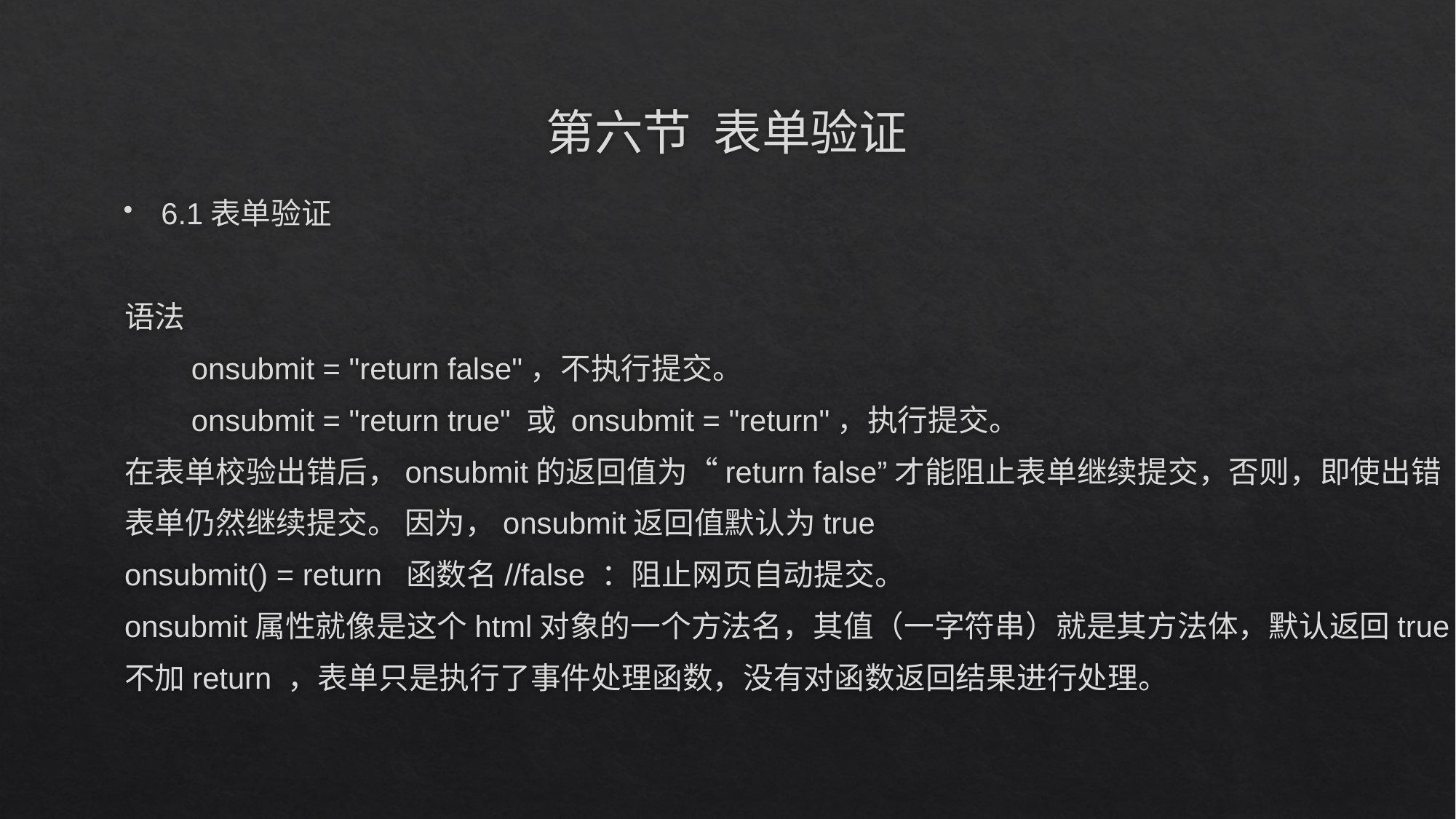

# 第六节  表单验证
6.1表单验证

语法
        onsubmit = "return false"，不执行提交。
        onsubmit = "return true" 或 onsubmit = "return"，执行提交。
在表单校验出错后，onsubmit的返回值为“return false”才能阻止表单继续提交，否则，即使出错
表单仍然继续提交。 因为，onsubmit返回值默认为true
onsubmit() = return  函数名//false ：阻止网页自动提交。
onsubmit属性就像是这个html对象的一个方法名，其值（一字符串）就是其方法体，默认返回true；
不加return ，表单只是执行了事件处理函数，没有对函数返回结果进行处理。